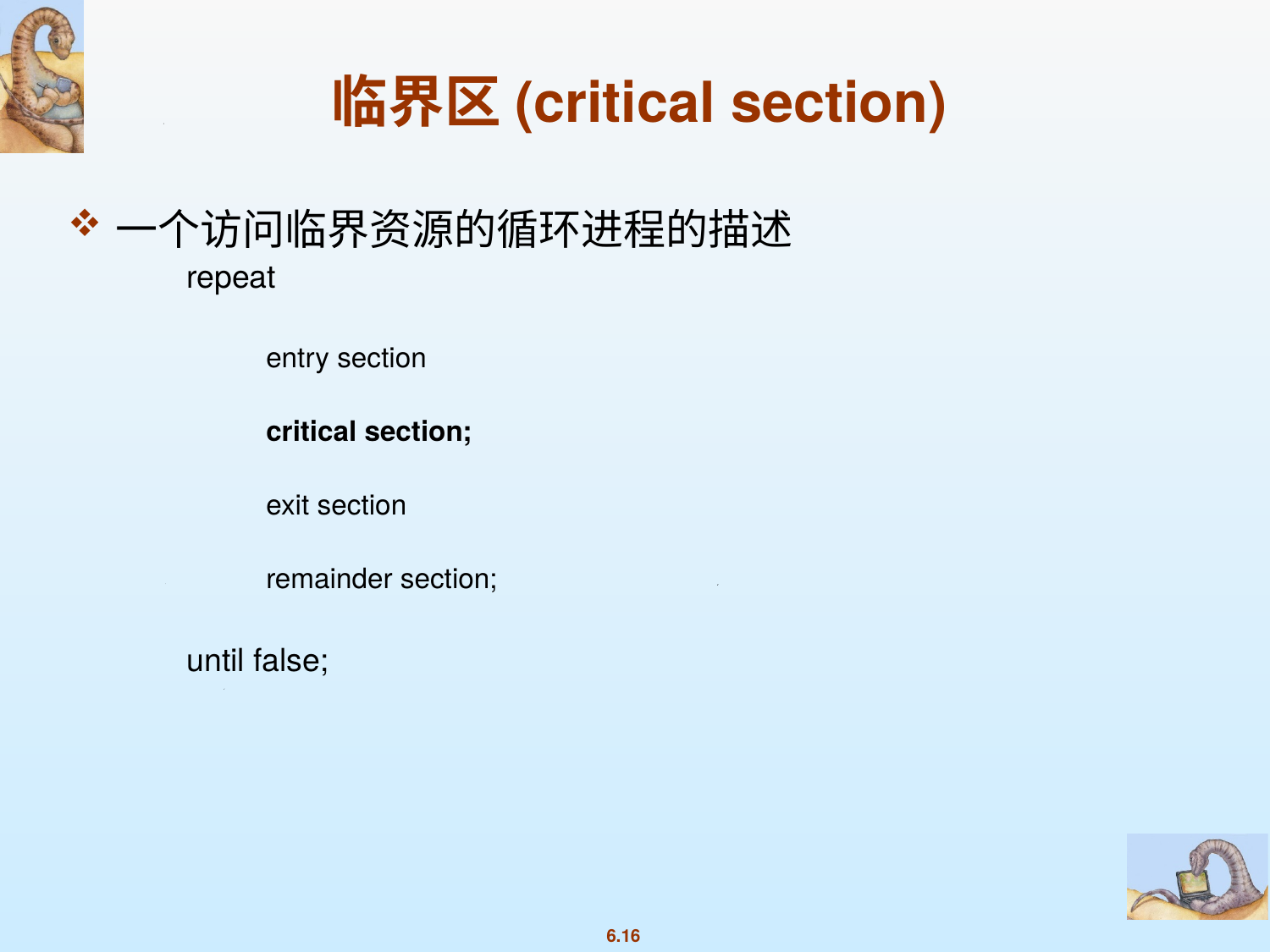

临界区(critical section)
一个访问临界资源的循环进程的描述
repeat

	entry section

	critical section;

	exit section

	remainder section;

until false;